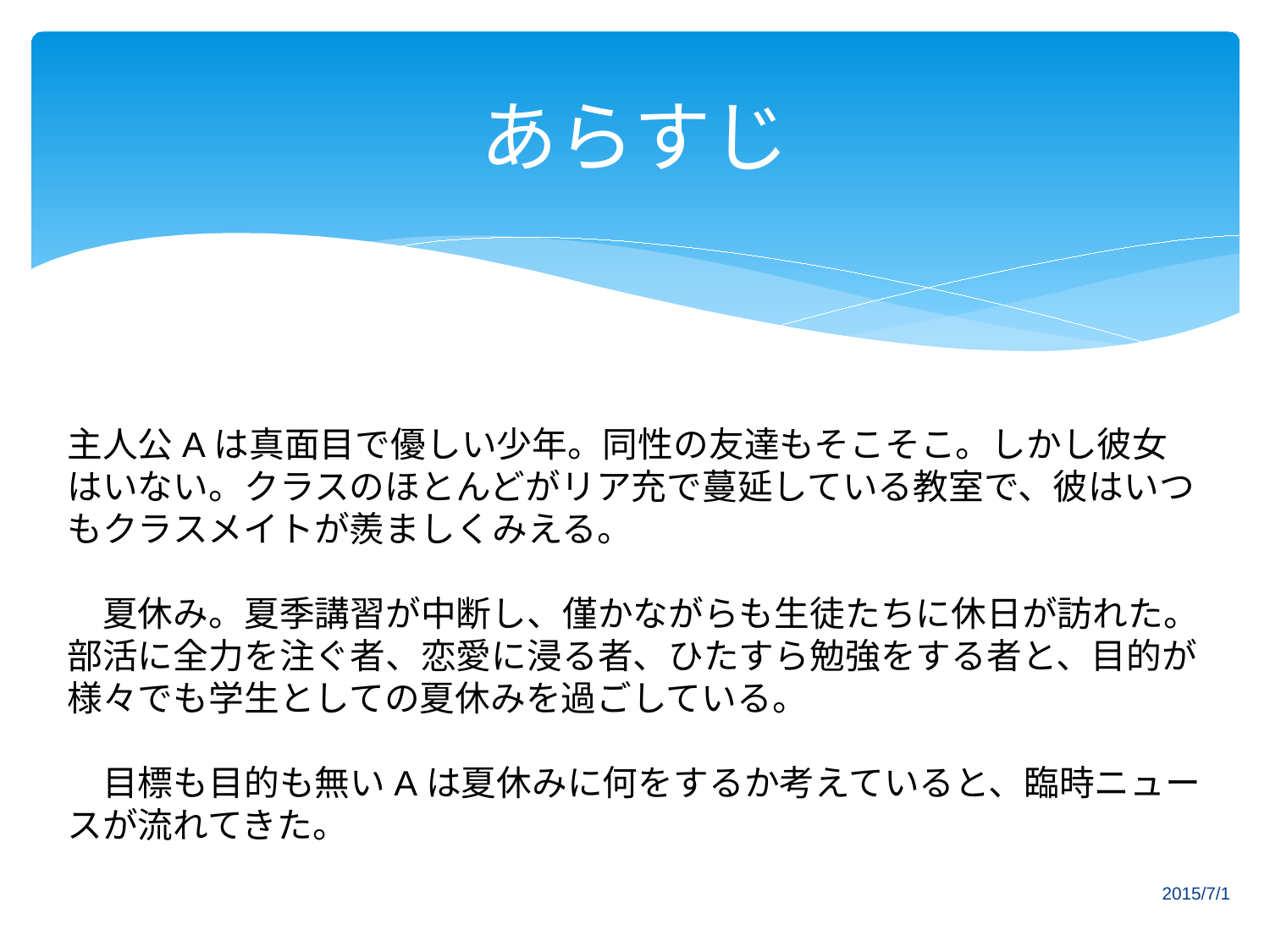

# あらすじ
主人公Aは真面目で優しい少年。同性の友達もそこそこ。しかし彼女はいない。クラスのほとんどがリア充で蔓延している教室で、彼はいつもクラスメイトが羨ましくみえる。

　夏休み。夏季講習が中断し、僅かながらも生徒たちに休日が訪れた。部活に全力を注ぐ者、恋愛に浸る者、ひたすら勉強をする者と、目的が様々でも学生としての夏休みを過ごしている。

　目標も目的も無いAは夏休みに何をするか考えていると、臨時ニュースが流れてきた。
2015/7/1